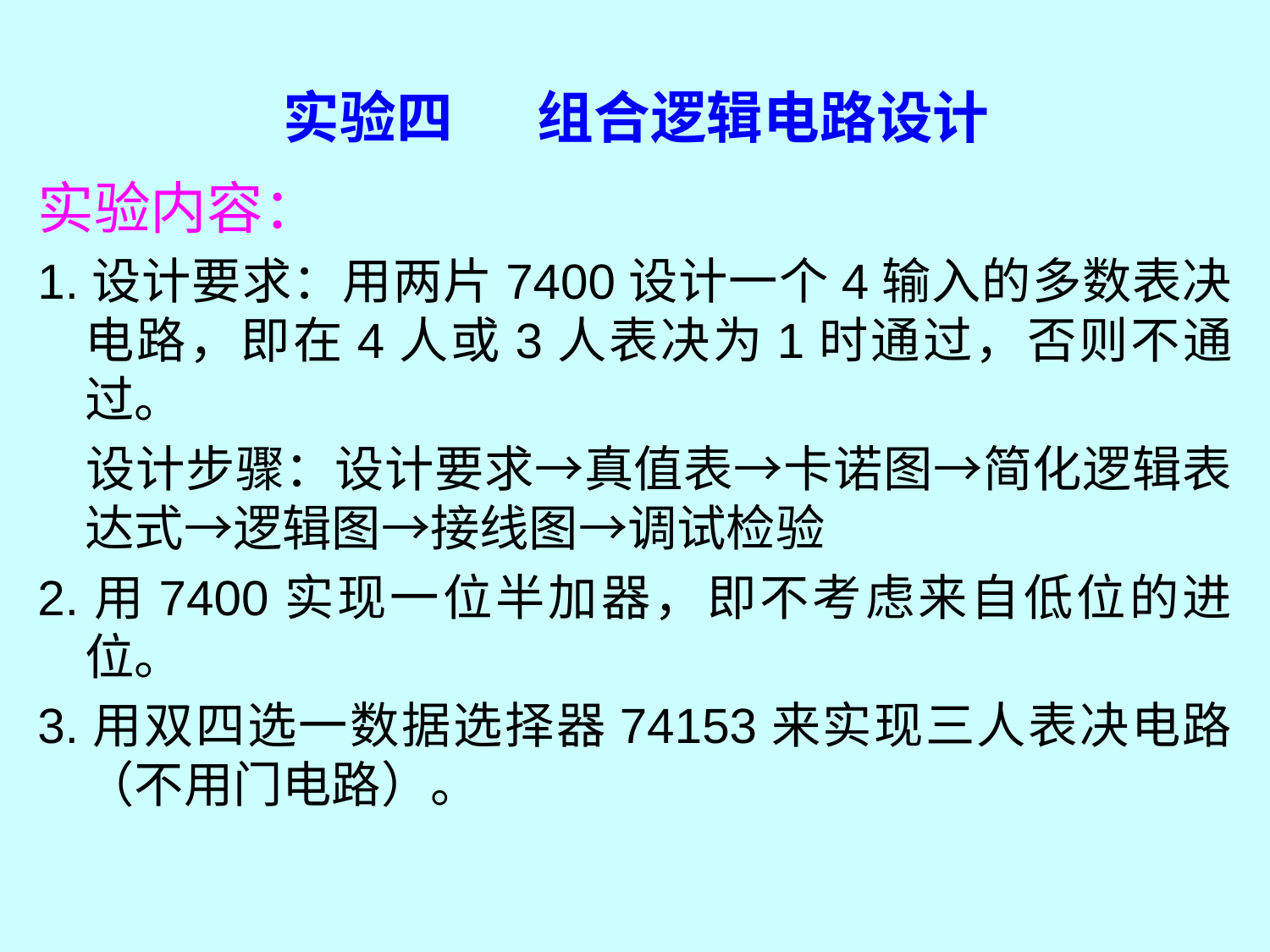

# 实验四	组合逻辑电路设计
实验内容：
1.设计要求：用两片7400设计一个4输入的多数表决电路，即在4人或3人表决为1时通过，否则不通过。
	设计步骤：设计要求→真值表→卡诺图→简化逻辑表达式→逻辑图→接线图→调试检验
2.用7400实现一位半加器，即不考虑来自低位的进位。
3.用双四选一数据选择器74153来实现三人表决电路（不用门电路）。